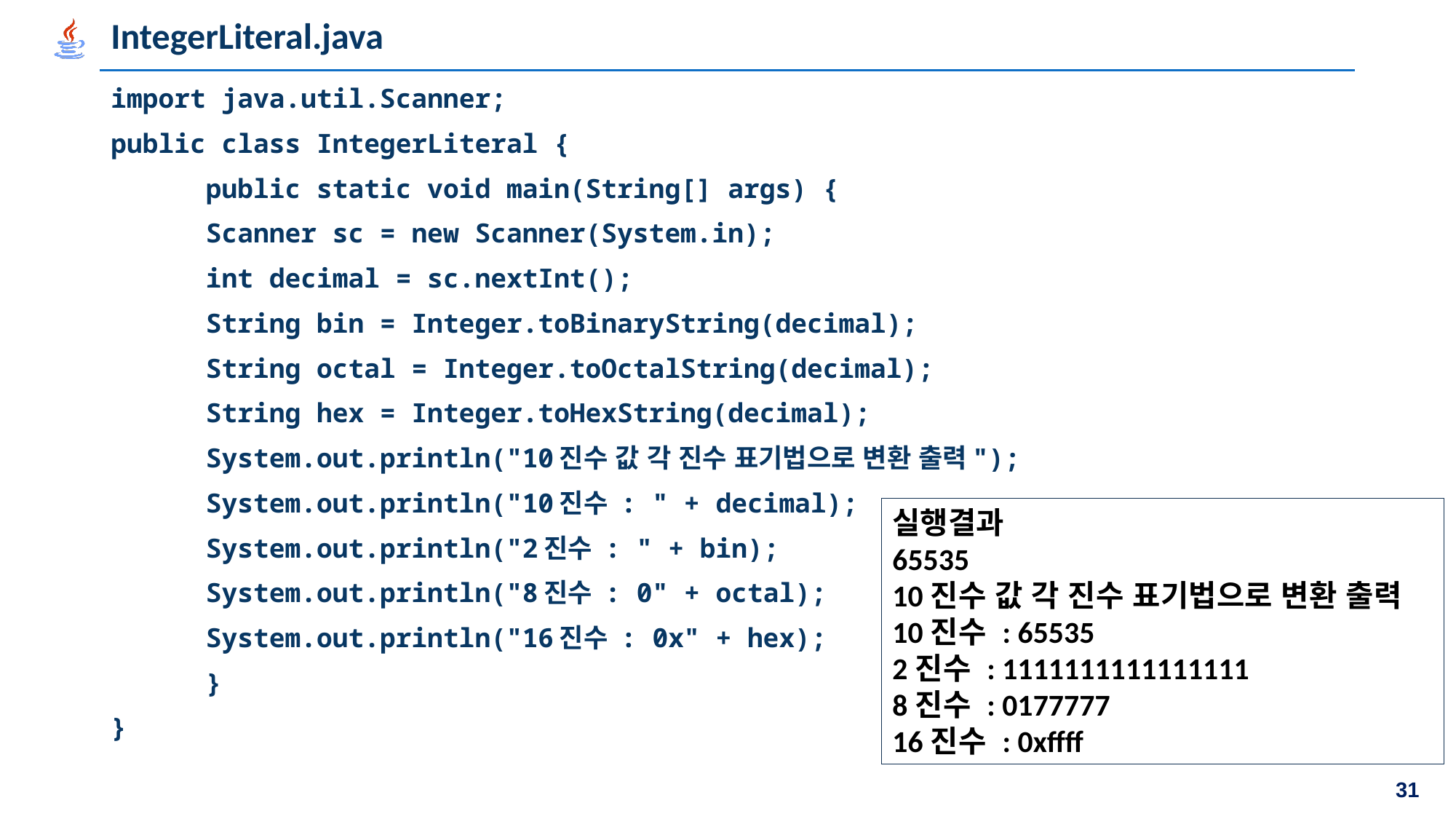

# IntegerLiteral.java
import java.util.Scanner;
public class IntegerLiteral {
	public static void main(String[] args) {
		Scanner sc = new Scanner(System.in);
		int decimal = sc.nextInt();
		String bin = Integer.toBinaryString(decimal);
		String octal = Integer.toOctalString(decimal);
		String hex = Integer.toHexString(decimal);
		System.out.println("10진수 값 각 진수 표기법으로 변환 출력");
		System.out.println("10진수 : " + decimal);
		System.out.println("2진수 : " + bin);
		System.out.println("8진수 : 0" + octal);
		System.out.println("16진수 : 0x" + hex);
	}
}
실행결과
65535
10진수 값 각 진수 표기법으로 변환 출력
10진수 : 65535
2진수 : 1111111111111111
8진수 : 0177777
16진수 : 0xffff
31